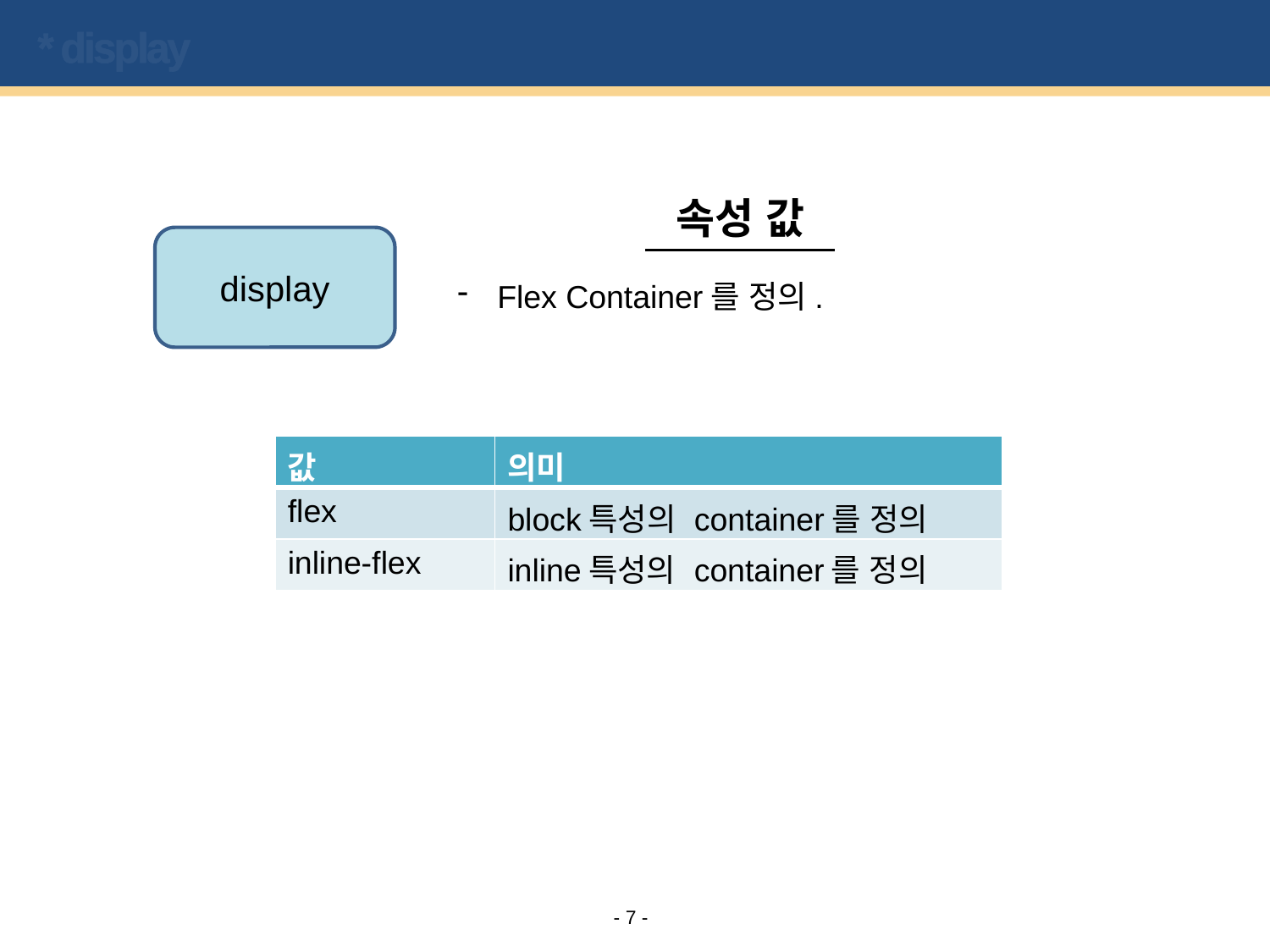

# * display
속성 값
display
Flex Container를 정의.
| 값 | 의미 |
| --- | --- |
| flex | block특성의 container를 정의 |
| inline-flex | inline특성의 container를 정의 |